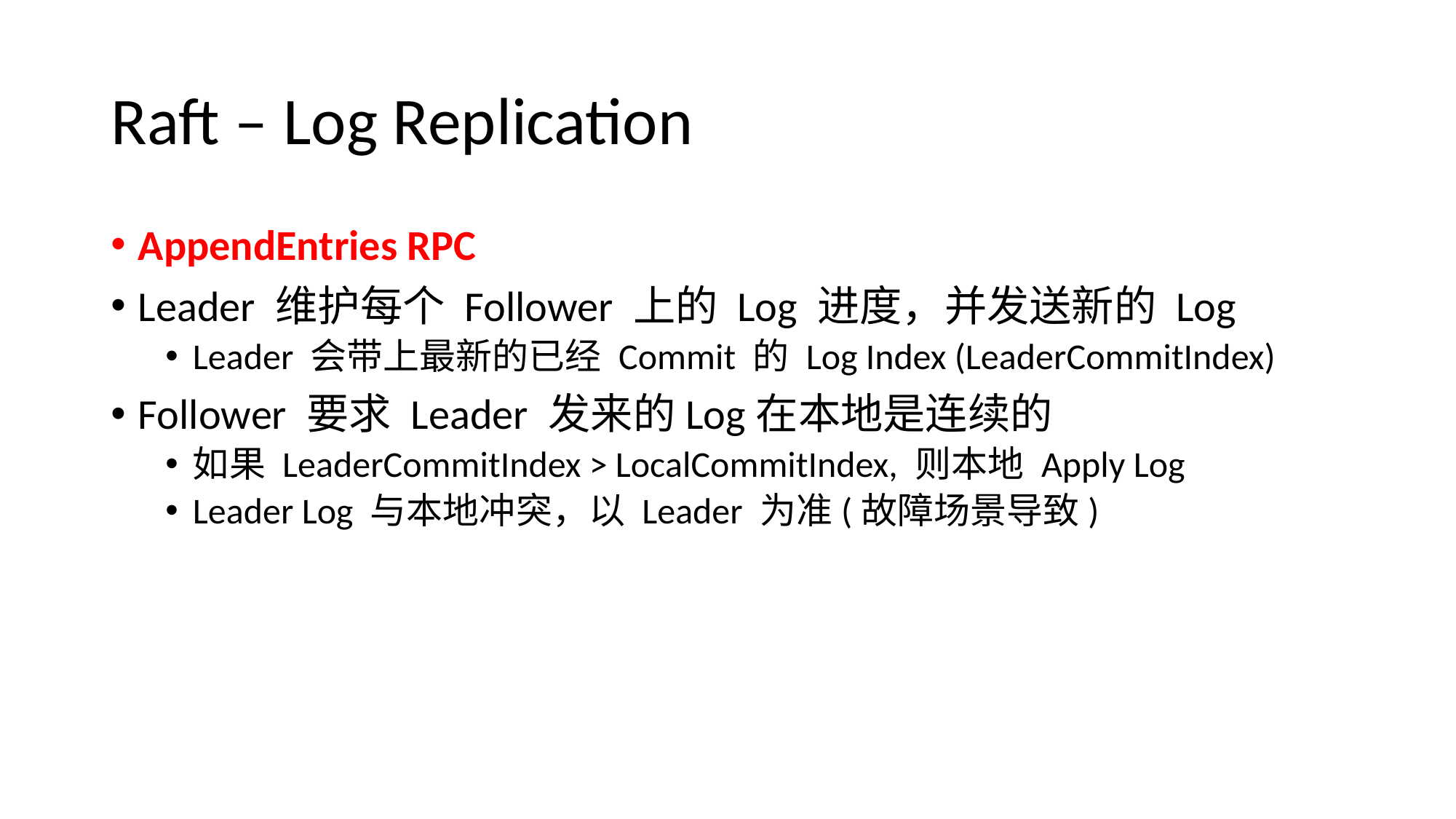

# Raft – Log Replication
AppendEntries RPC
Leader 维护每个 Follower 上的 Log 进度，并发送新的 Log
Leader 会带上最新的已经 Commit 的 Log Index (LeaderCommitIndex)
Follower 要求 Leader 发来的Log在本地是连续的
如果 LeaderCommitIndex > LocalCommitIndex, 则本地 Apply Log
Leader Log 与本地冲突，以 Leader 为准(故障场景导致)